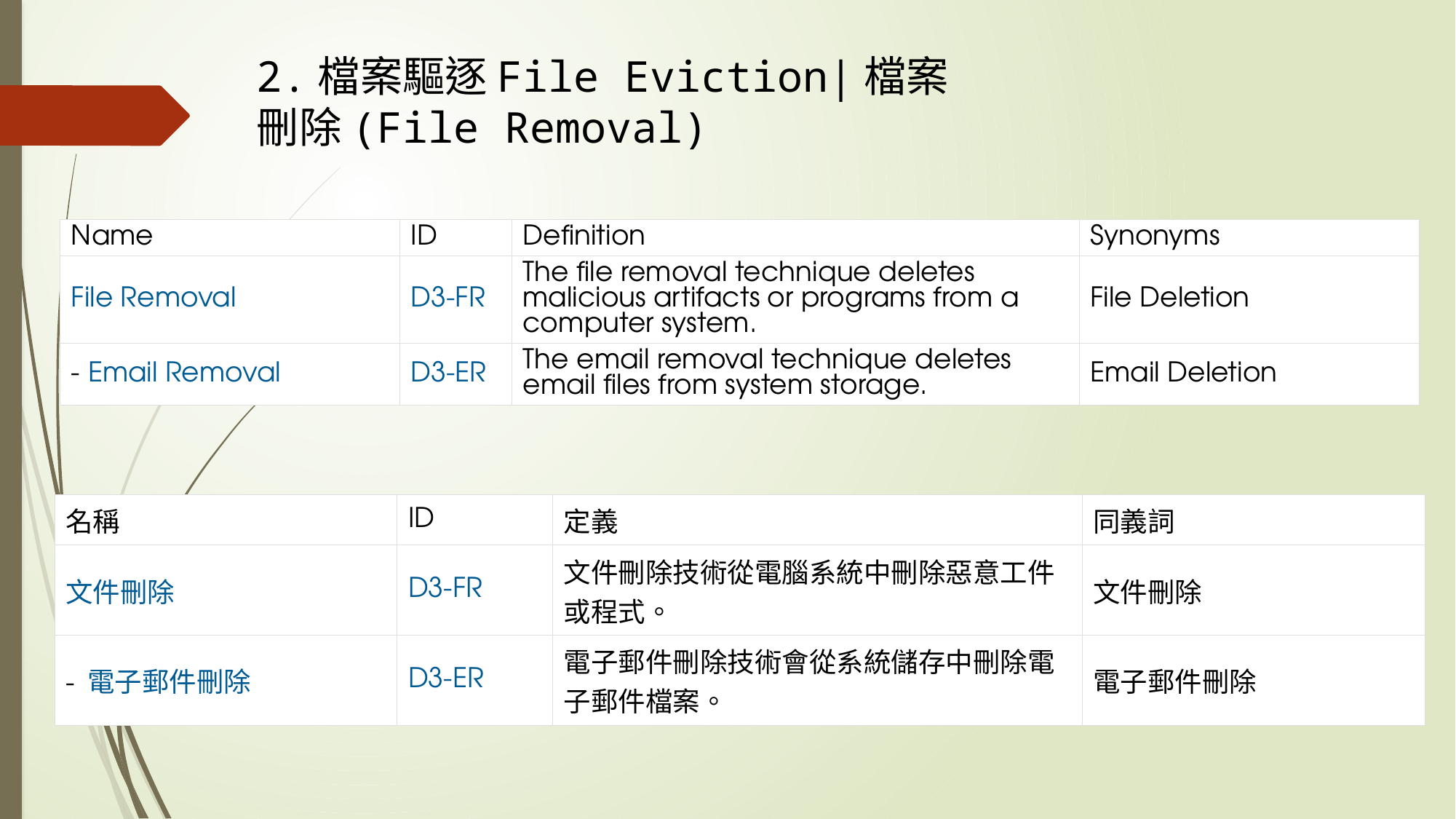

# 2.檔案驅逐File Eviction|檔案刪除(File Removal)
| Name | ID | Definition | Synonyms |
| --- | --- | --- | --- |
| File Removal | D3-FR | The file removal technique deletes malicious artifacts or programs from a computer system. | File Deletion |
| - Email Removal | D3-ER | The email removal technique deletes email files from system storage. | Email Deletion |
| 名稱 | ID | 定義 | 同義詞 |
| --- | --- | --- | --- |
| 文件刪除 | D3-FR | 文件刪除技術從電腦系統中刪除惡意工件或程式。 | 文件刪除 |
| - 電子郵件刪除 | D3-ER | 電子郵件刪除技術會從系統儲存中刪除電子郵件檔案。 | 電子郵件刪除 |